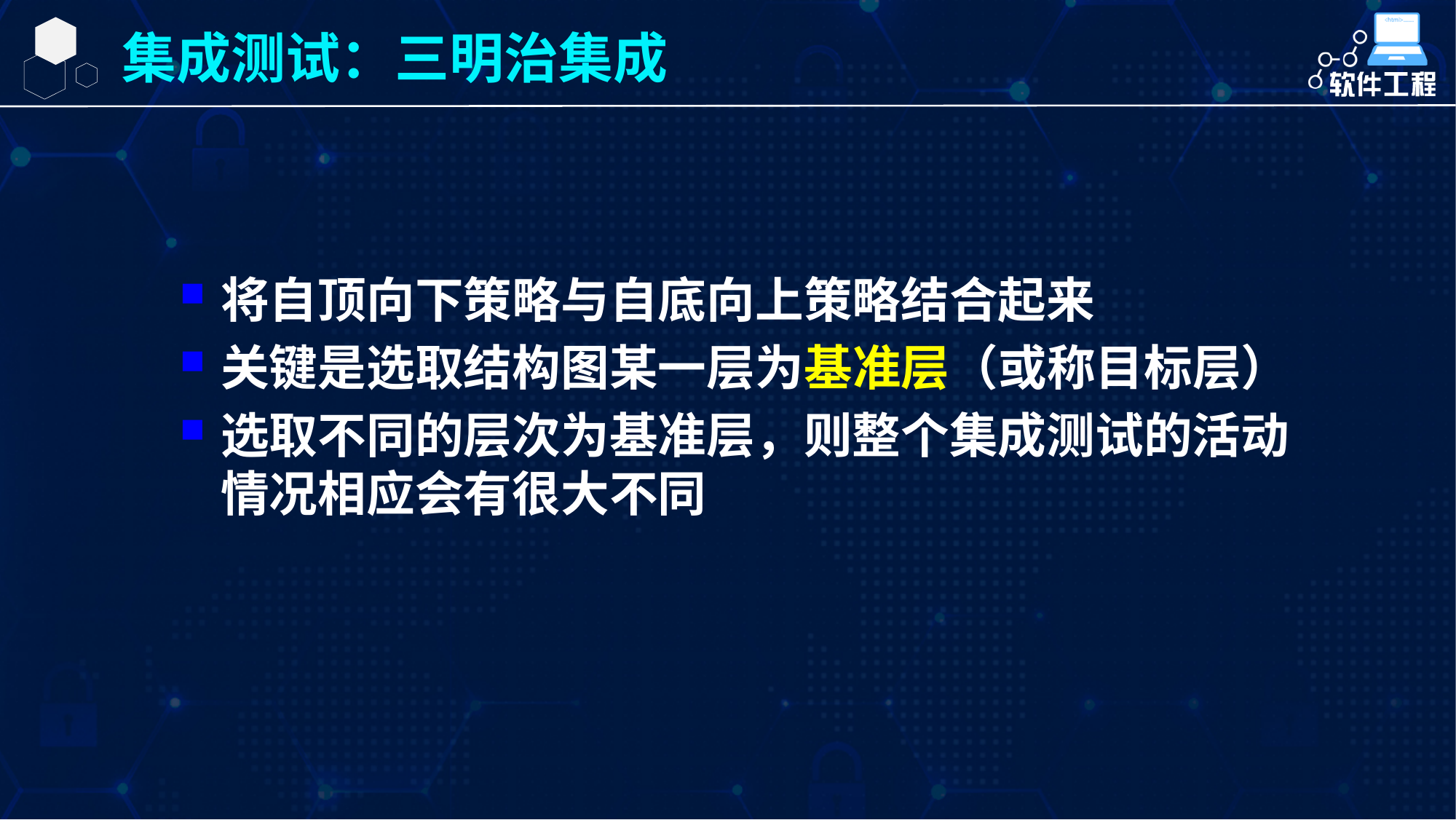

集成测试：三明治集成
将自顶向下策略与自底向上策略结合起来
关键是选取结构图某一层为基准层（或称目标层）
选取不同的层次为基准层，则整个集成测试的活动情况相应会有很大不同